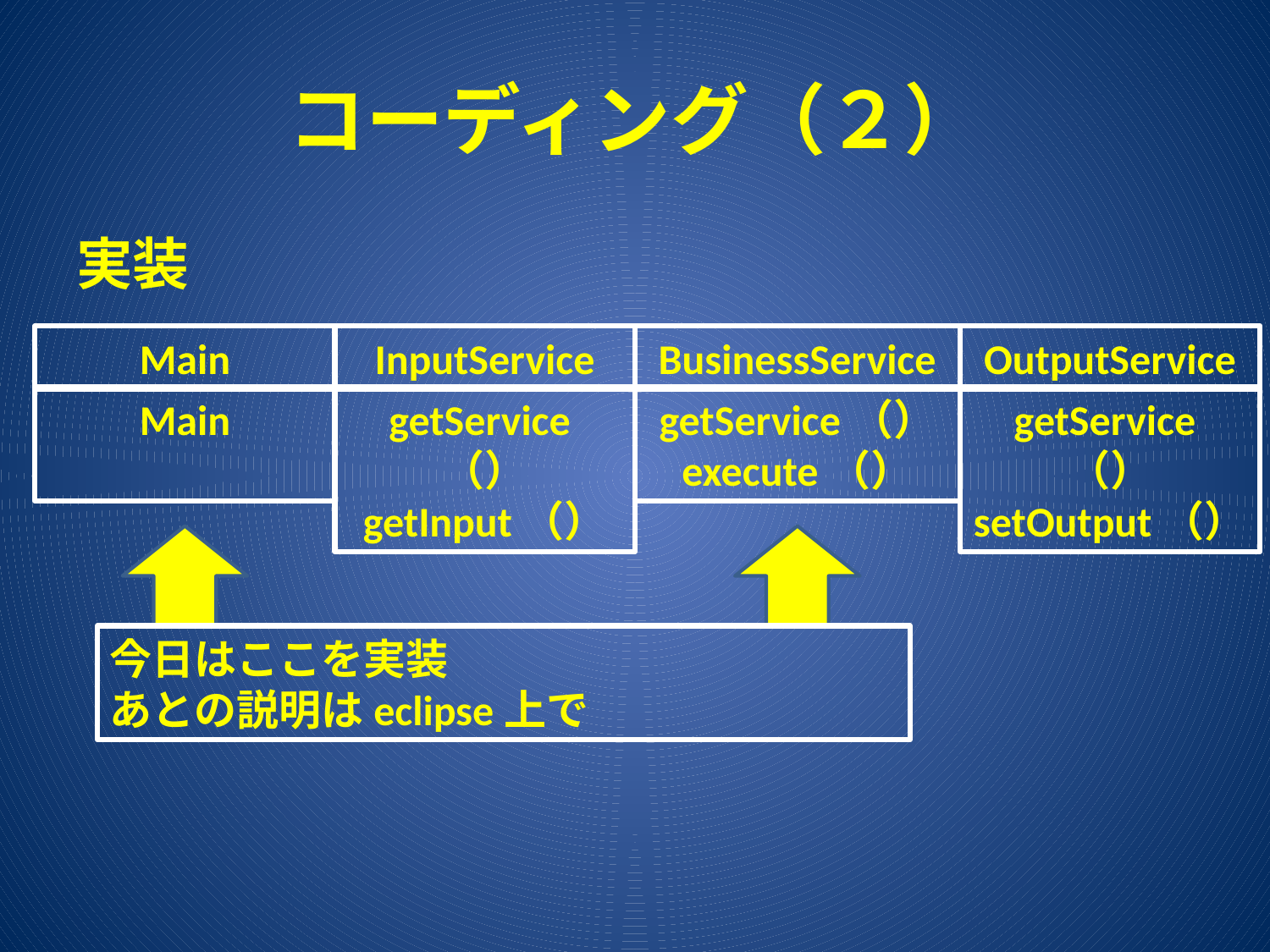

# コーディング（２）
実装
Main
InputService
BusinessService
OutputService
Main

getService（）
getInput（）
getService（）
execute（）
getService（）
setOutput（）

今日はここを実装
あとの説明はeclipse上で